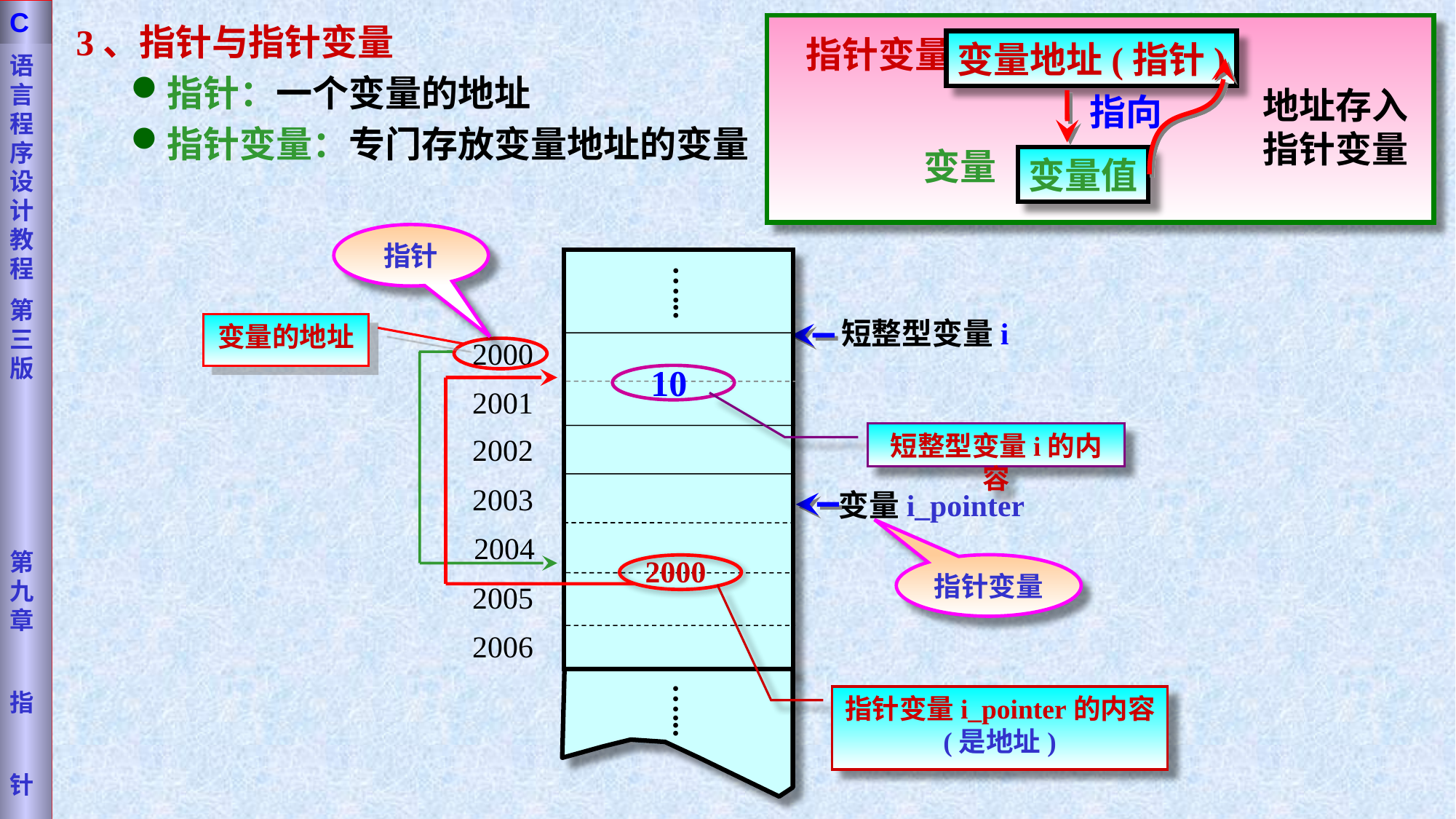

语言程序设计教程
第三版

第九章

指

针
C
3、指针与指针变量
指针：一个变量的地址
指针变量：专门存放变量地址的变量

指针变量
变量地址(指针)
地址存入
指针变量
指向

变量
变量值
指针

…...

10

…...
2000
2001
2002
2003
2004
2005
2006
短整型变量i

变量i_pointer

变量的地址

短整型变量i的内容

2000
指针变量

指针变量i_pointer的内容
(是地址)